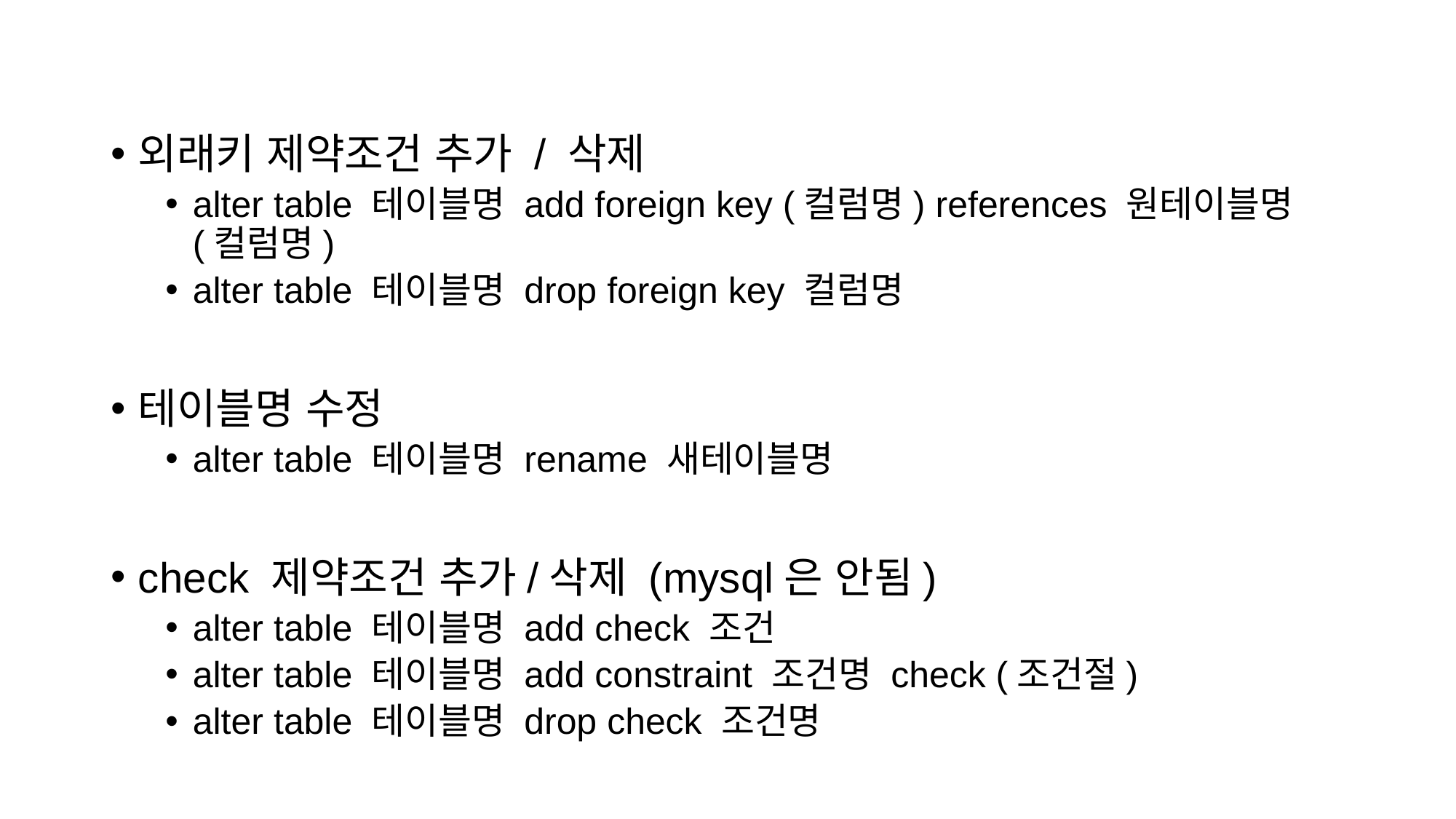

외래키 제약조건 추가 / 삭제
alter table 테이블명 add foreign key (컬럼명) references 원테이블명(컬럼명)
alter table 테이블명 drop foreign key 컬럼명

테이블명 수정
alter table 테이블명 rename 새테이블명

check 제약조건 추가/삭제 (mysql은 안됨)
alter table 테이블명 add check 조건
alter table 테이블명 add constraint 조건명 check (조건절)
alter table 테이블명 drop check 조건명